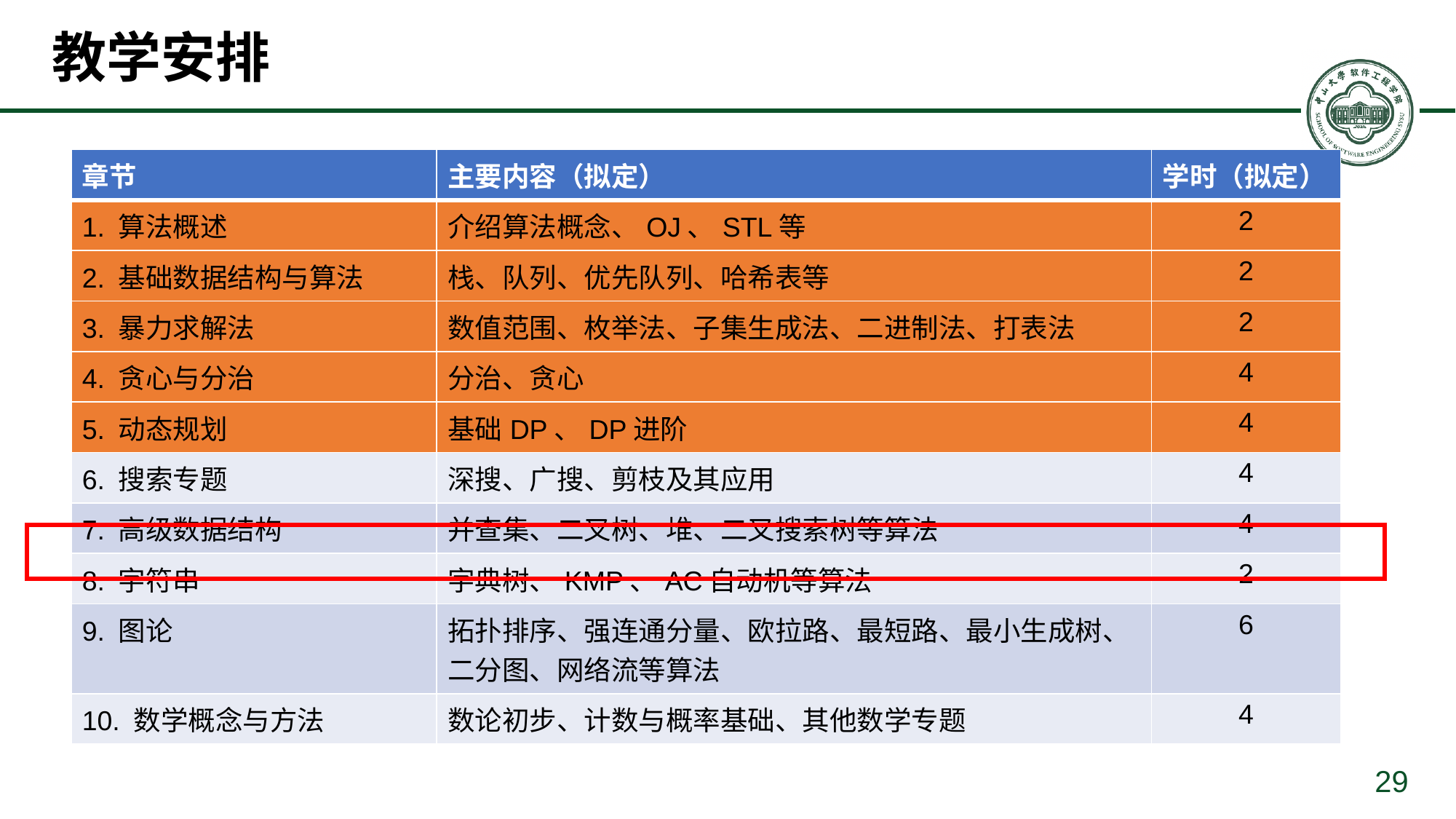

# 教学安排
| 章节 | 主要内容（拟定） | 学时（拟定） |
| --- | --- | --- |
| 1. 算法概述 | 介绍算法概念、OJ、STL等 | 2 |
| 2. 基础数据结构与算法 | 栈、队列、优先队列、哈希表等 | 2 |
| 3. 暴力求解法 | 数值范围、枚举法、子集生成法、二进制法、打表法 | 2 |
| 4. 贪心与分治 | 分治、贪心 | 4 |
| 5. 动态规划 | 基础DP、DP进阶 | 4 |
| 6. 搜索专题 | 深搜、广搜、剪枝及其应用 | 4 |
| 7. 高级数据结构 | 并查集、二叉树、堆、二叉搜索树等算法 | 4 |
| 8. 字符串 | 字典树、KMP、AC自动机等算法 | 2 |
| 9. 图论 | 拓扑排序、强连通分量、欧拉路、最短路、最小生成树、二分图、网络流等算法 | 6 |
| 10. 数学概念与方法 | 数论初步、计数与概率基础、其他数学专题 | 4 |

29